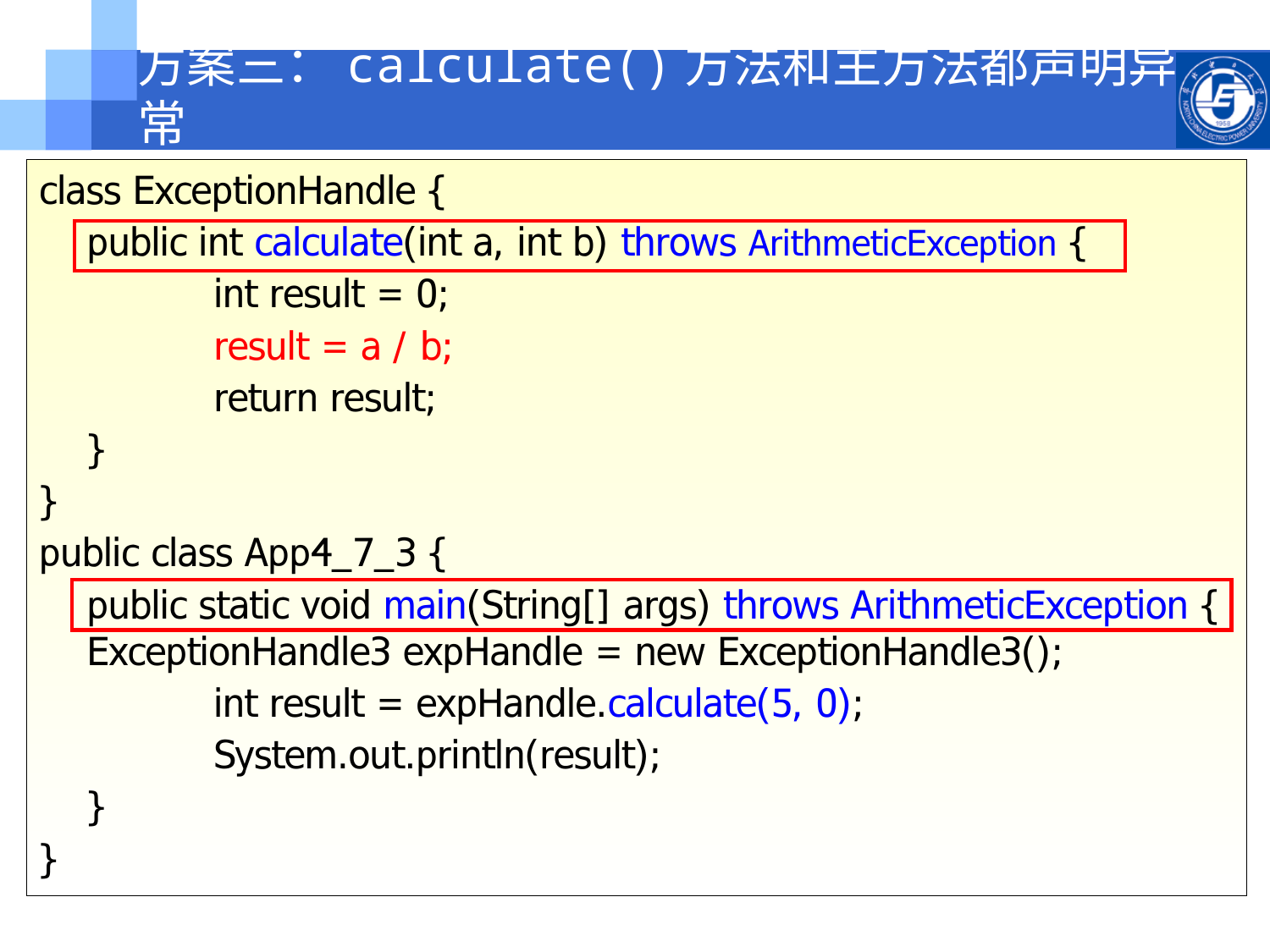

# 方案三：calculate()方法和主方法都声明异常
class ExceptionHandle {
	public int calculate(int a, int b) throws ArithmeticException {
		int result = 0;
		result = a / b;
		return result;
	}
}
public class App4_7_3 {
	public static void main(String[] args) throws ArithmeticException {	ExceptionHandle3 expHandle = new ExceptionHandle3();
		int result = expHandle.calculate(5, 0);
		System.out.println(result);
	}
}